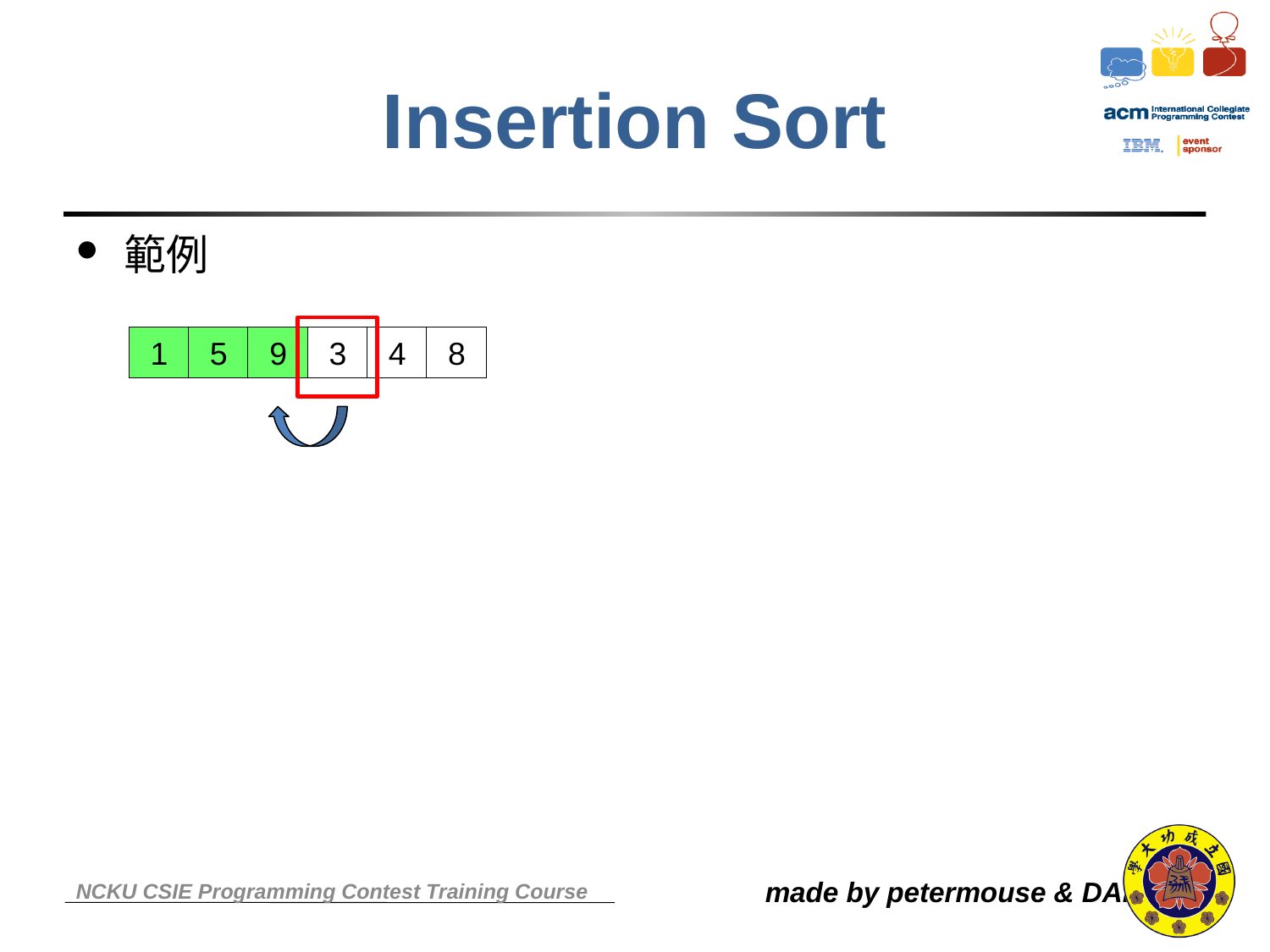

Insertion Sort
範例

 1
 5
 9
 3
 4
 8